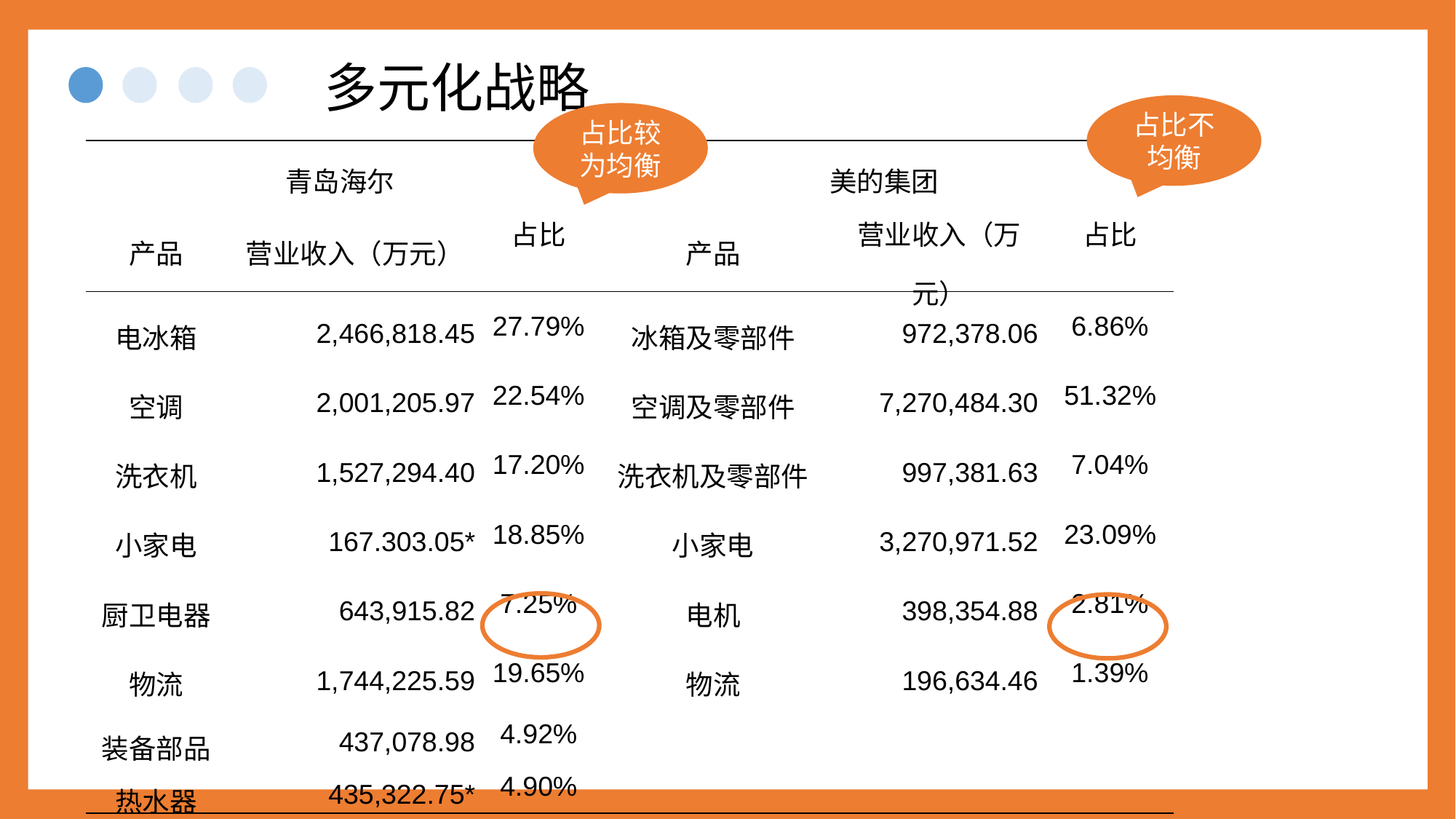

多元化战略

占比不均衡
占比较为均衡
| 青岛海尔 |  |  | 美的集团 |  |  |
| --- | --- | --- | --- | --- | --- |
| 产品 | 营业收入（万元） | 占比 | 产品 | 营业收入（万元） | 占比 |
| 电冰箱 | 2,466,818.45 | 27.79% | 冰箱及零部件 | 972,378.06 | 6.86% |
| 空调 | 2,001,205.97 | 22.54% | 空调及零部件 | 7,270,484.30 | 51.32% |
| 洗衣机 | 1,527,294.40 | 17.20% | 洗衣机及零部件 | 997,381.63 | 7.04% |
| 小家电 | 167.303.05\* | 18.85% | 小家电 | 3,270,971.52 | 23.09% |
| 厨卫电器 | 643,915.82 | 7.25% | 电机 | 398,354.88 | 2.81% |
| 物流 | 1,744,225.59 | 19.65% | 物流 | 196,634.46 | 1.39% |
| 装备部品 | 437,078.98 | 4.92% |  |  |  |
| 热水器 | 435,322.75\* | 4.90% |  |  |  |